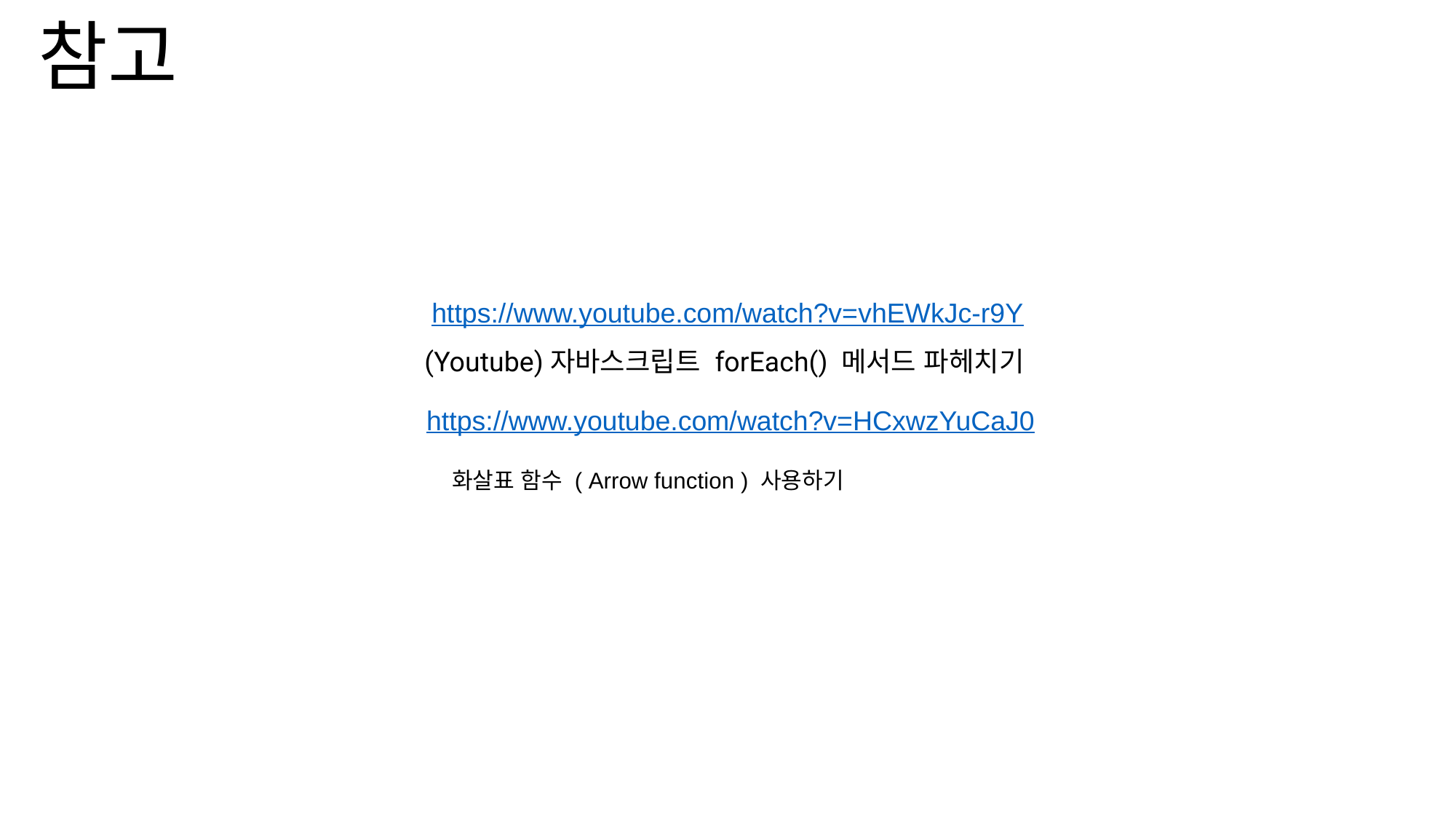

참고
https://www.youtube.com/watch?v=vhEWkJc-r9Y
(Youtube)자바스크립트 forEach() 메서드 파헤치기
https://www.youtube.com/watch?v=HCxwzYuCaJ0
화살표 함수 ( Arrow function ) 사용하기